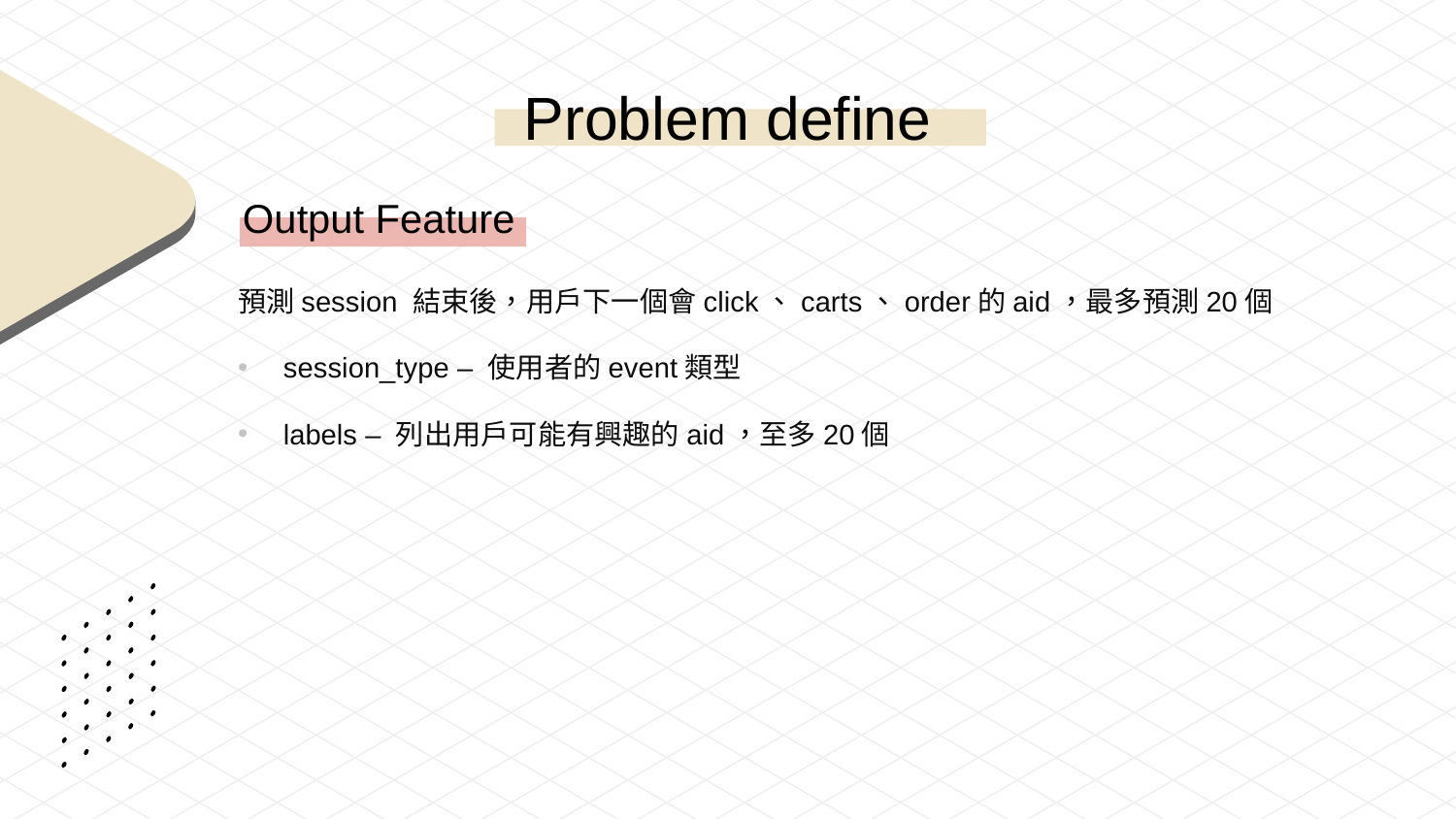

# Problem define

Output Feature

預測session 結束後，用戶下一個會click、carts、order的aid，最多預測20個
session_type – 使用者的event類型
labels – 列出用戶可能有興趣的aid，至多20個